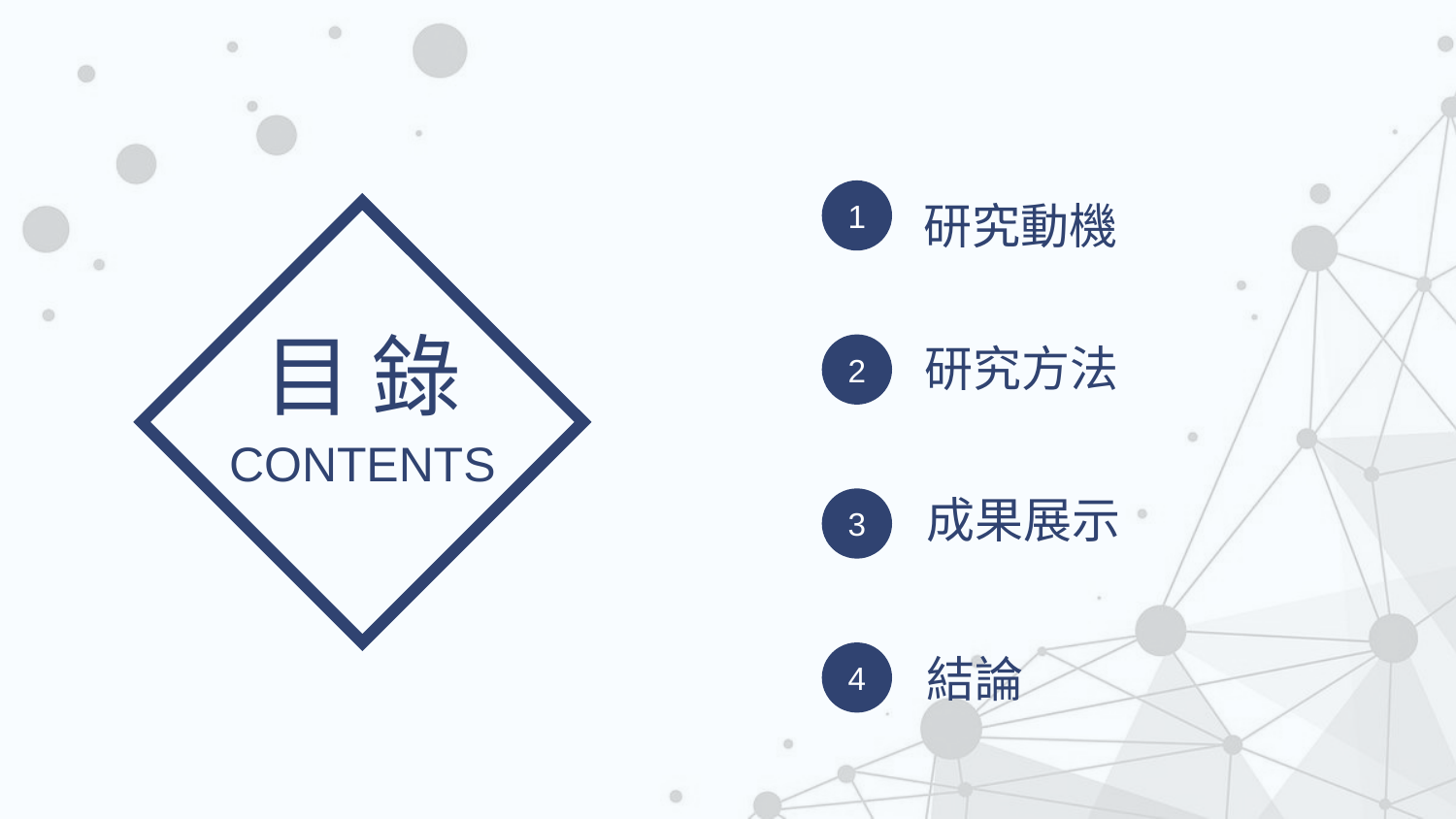

1
研究動機

目 錄
研究方法
2
CONTENTS
成果展示
3
結論
4